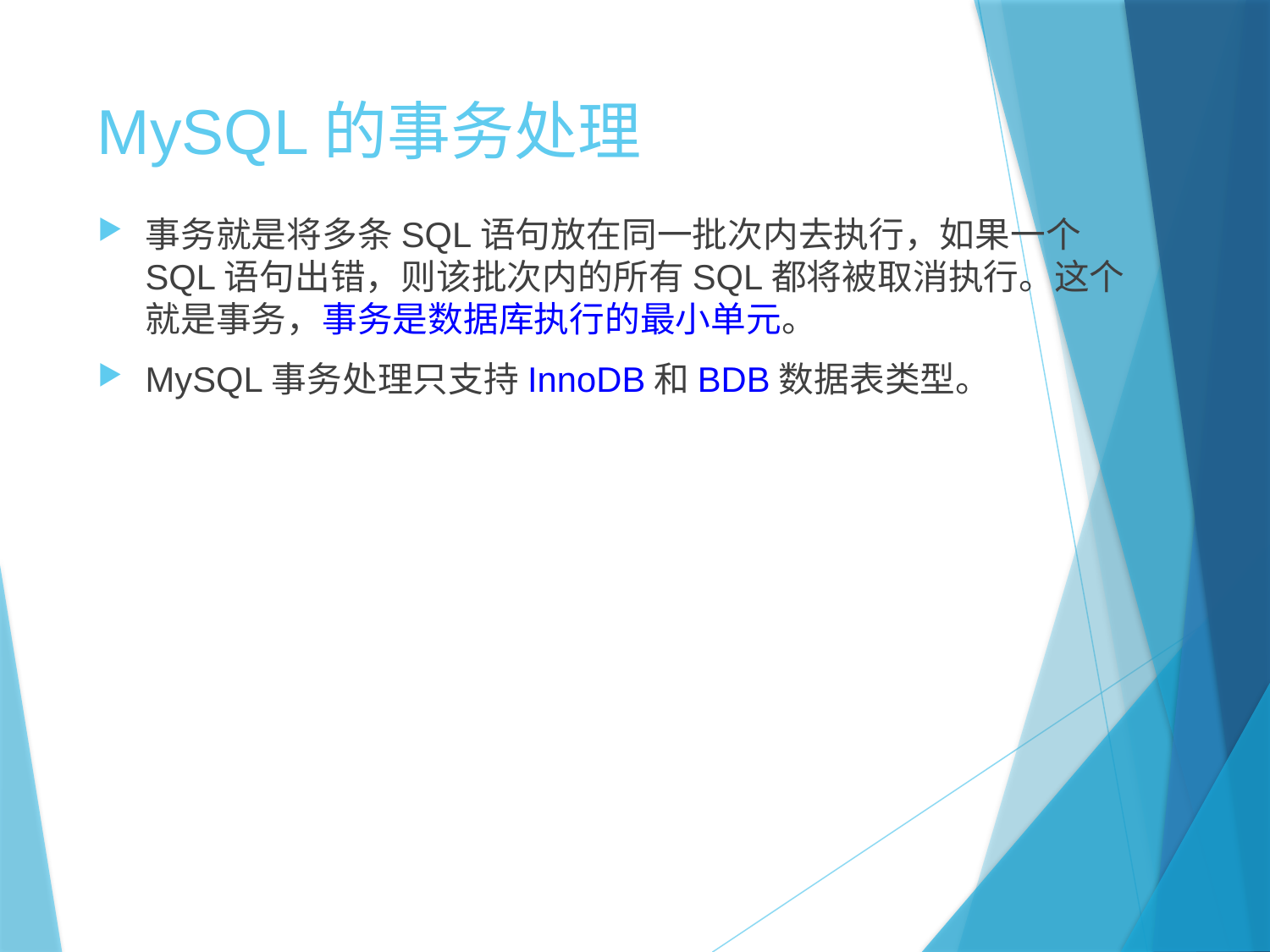

# MySQL的事务处理
事务就是将多条SQL语句放在同一批次内去执行，如果一个SQL语句出错，则该批次内的所有SQL都将被取消执行。这个就是事务，事务是数据库执行的最小单元。
MySQL事务处理只支持InnoDB和BDB数据表类型。